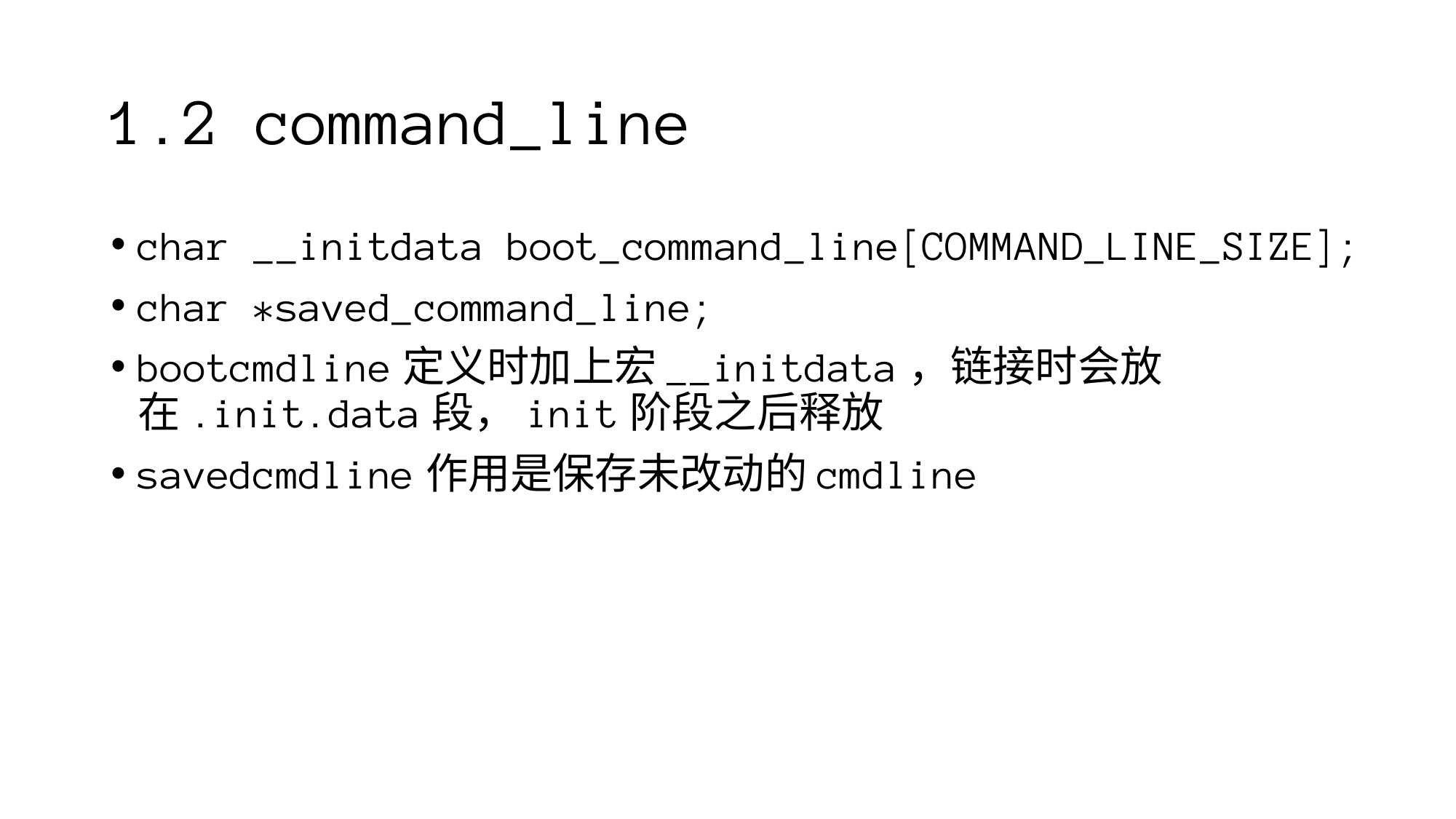

# 1.2 command_line
char __initdata boot_command_line[COMMAND_LINE_SIZE];
char *saved_command_line;
bootcmdline定义时加上宏__initdata，链接时会放在.init.data段，init阶段之后释放
savedcmdline作用是保存未改动的cmdline